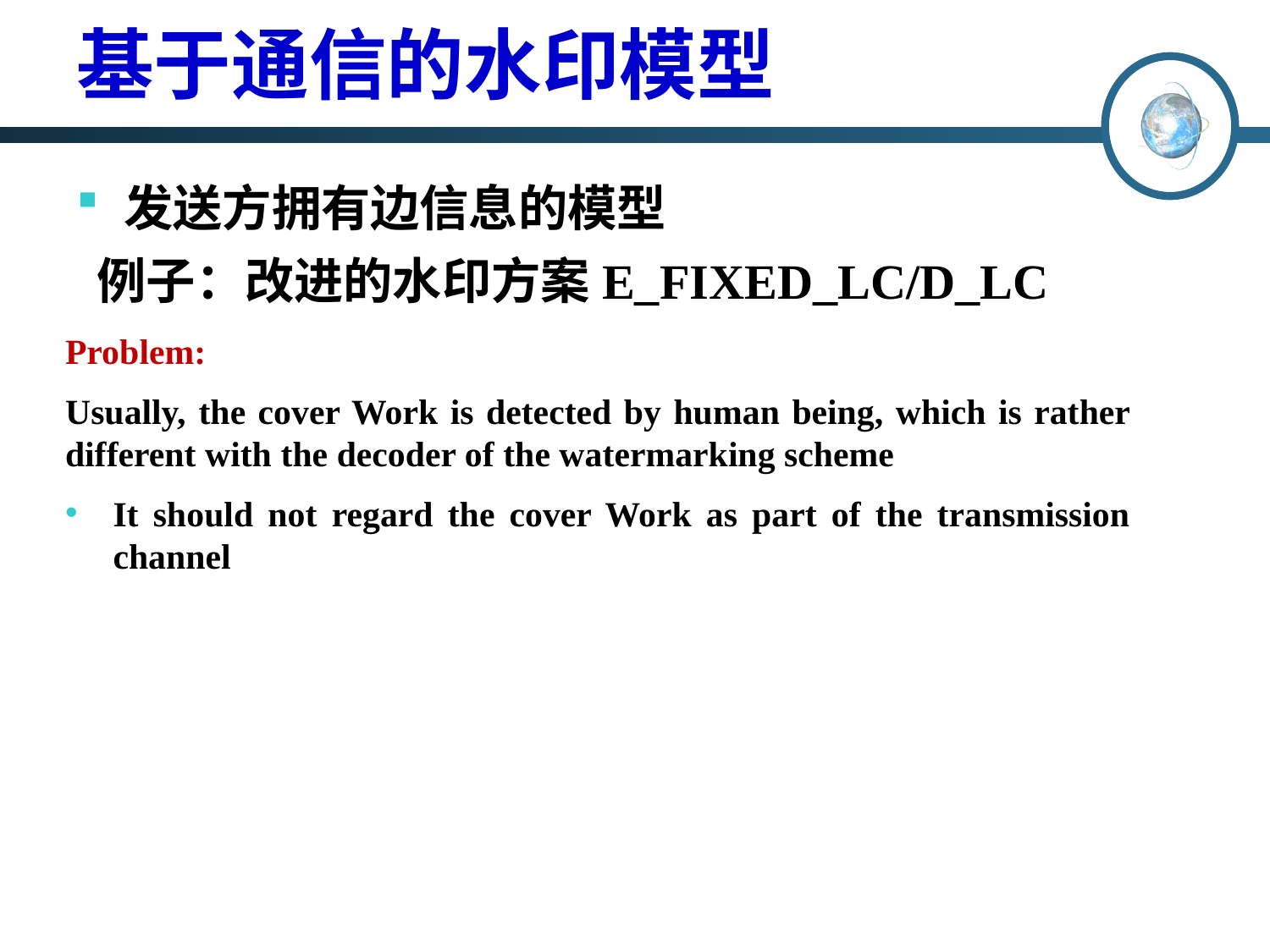

# 基于通信的水印模型
发送方拥有边信息的模型
例子：改进的水印方案E_FIXED_LC/D_LC
Problem:
Usually, the cover Work is detected by human being, which is rather different with the decoder of the watermarking scheme
It should not regard the cover Work as part of the transmission channel